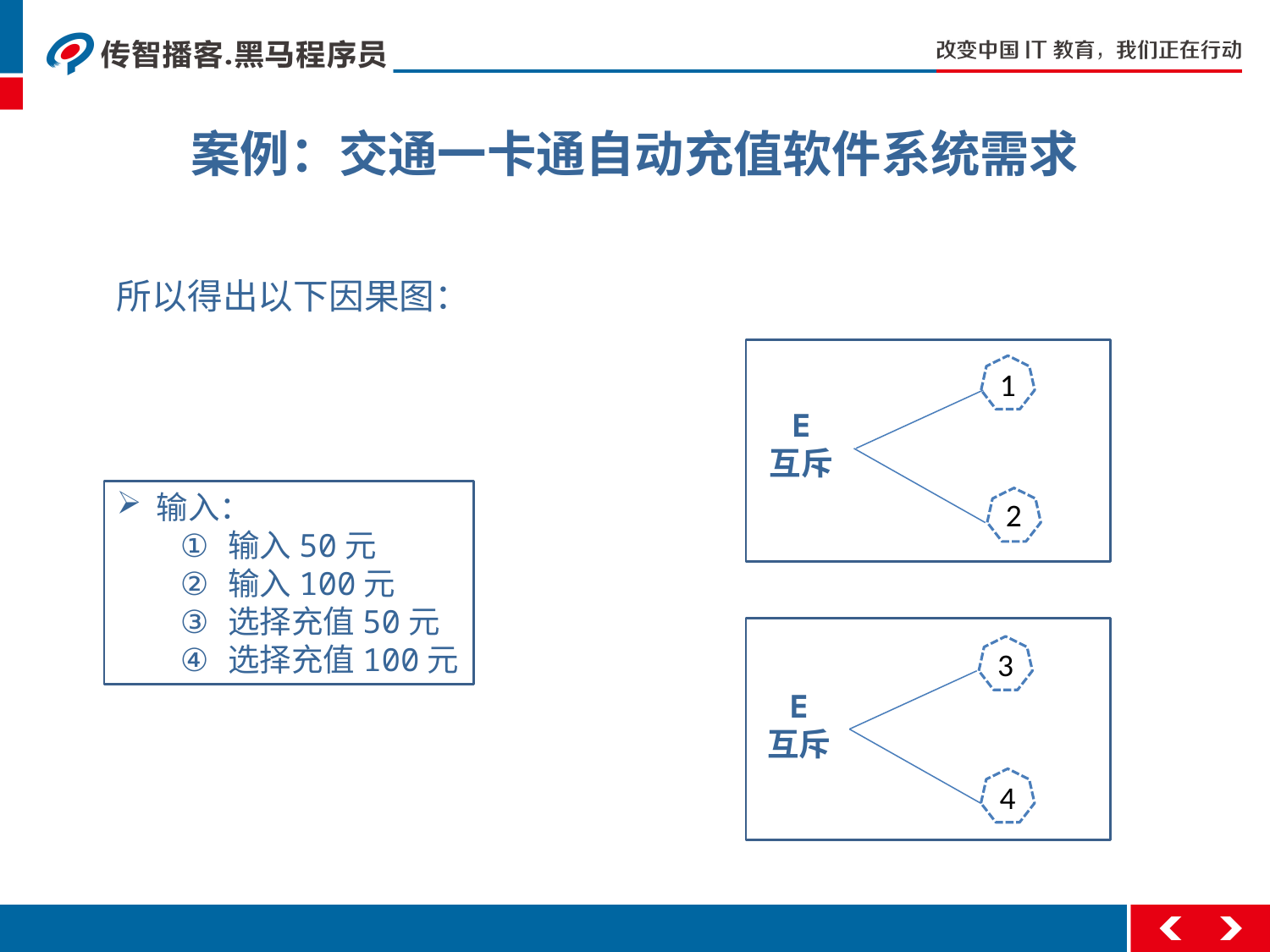

# 案例：交通一卡通自动充值软件系统需求
所以得出以下因果图：

1
E
互斥
输入：
输入50元
输入100元
选择充值50元
选择充值100元

2

3
E
互斥

4